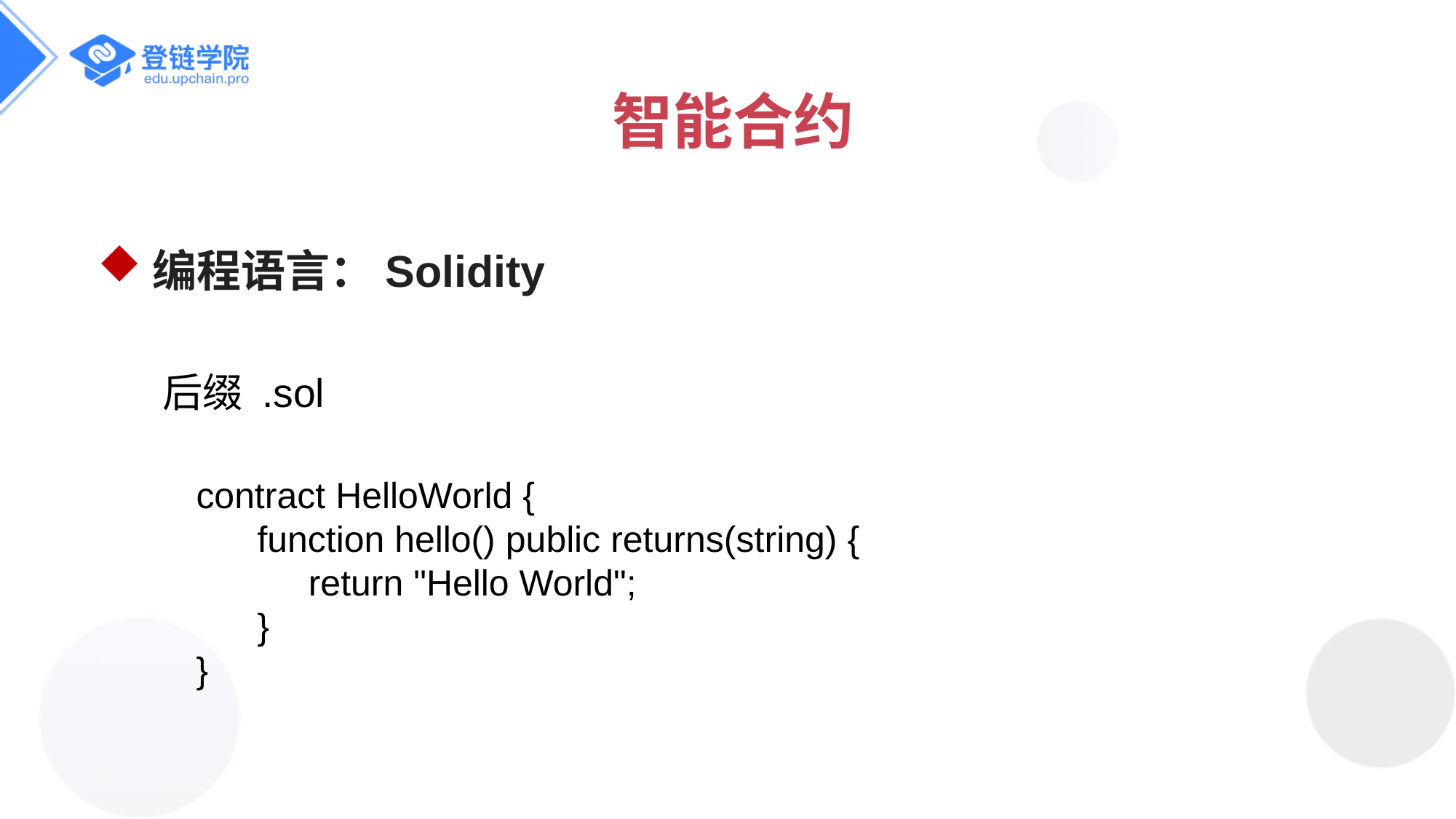

智能合约
编程语言：Solidity
后缀 .sol

contract HelloWorld {
      function hello() public returns(string) {
           return "Hello World";
      }
}